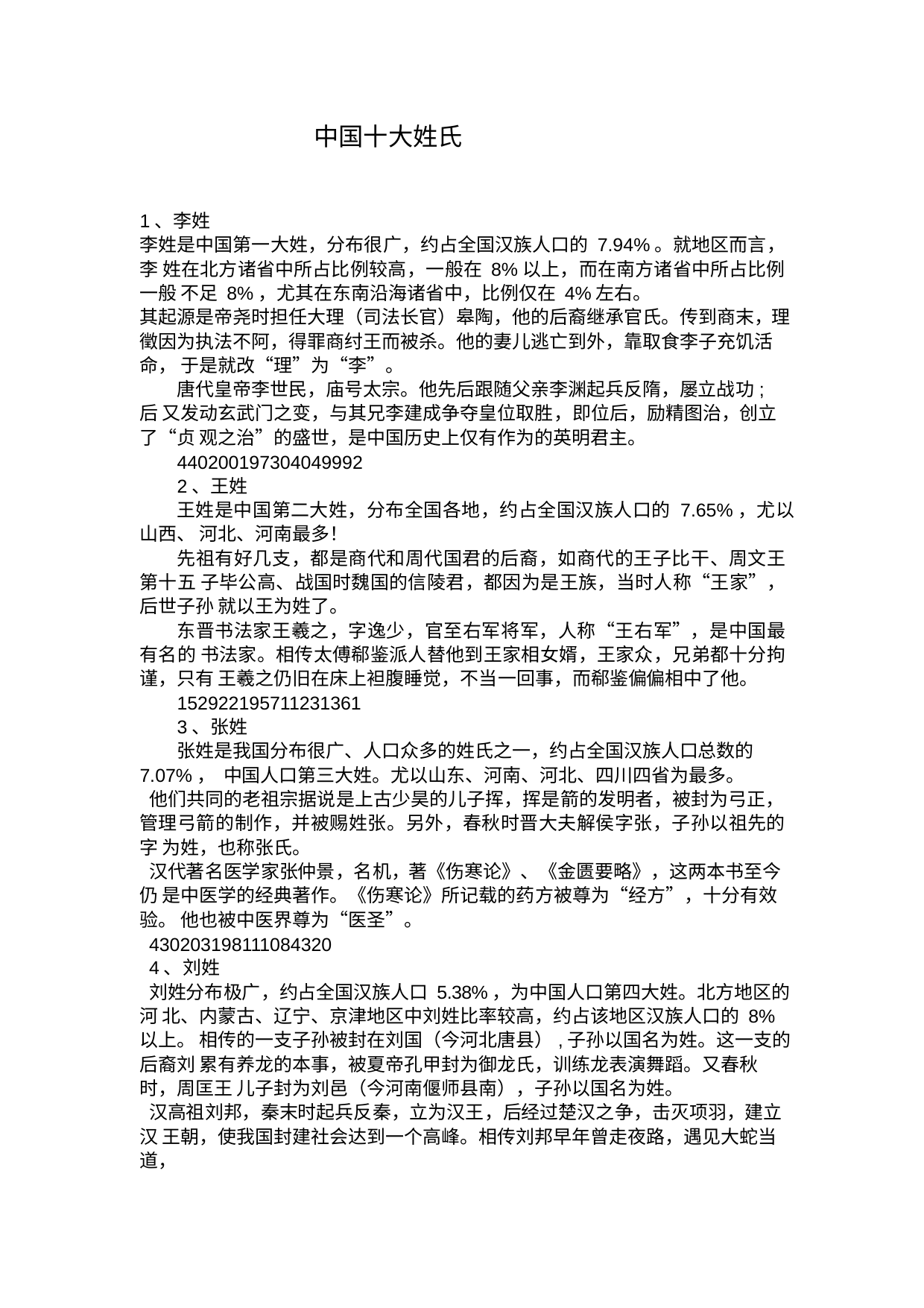

中国十大姓氏
1、李姓
李姓是中国第一大姓，分布很广，约占全国汉族人口的 7.94%。就地区而言，李 姓在北方诸省中所占比例较高，一般在 8%以上，而在南方诸省中所占比例一般 不足 8%，尤其在东南沿海诸省中，比例仅在 4%左右。
其起源是帝尧时担任大理（司法长官）皋陶，他的后裔继承官氏。传到商末，理 徵因为执法不阿，得罪商纣王而被杀。他的妻儿逃亡到外，靠取食李子充饥活命， 于是就改“理”为“李”。
唐代皇帝李世民，庙号太宗。他先后跟随父亲李渊起兵反隋，屡立战功;后 又发动玄武门之变，与其兄李建成争夺皇位取胜，即位后，励精图治，创立了“贞 观之治”的盛世，是中国历史上仅有作为的英明君主。
440200197304049992
2、王姓
王姓是中国第二大姓，分布全国各地，约占全国汉族人口的 7.65%，尤以山西、 河北、河南最多！
先祖有好几支，都是商代和周代国君的后裔，如商代的王子比干、周文王第十五 子毕公高、战国时魏国的信陵君，都因为是王族，当时人称“王家”，后世子孙 就以王为姓了。
东晋书法家王羲之，字逸少，官至右军将军，人称“王右军”，是中国最有名的 书法家。相传太傅郗鉴派人替他到王家相女婿，王家众，兄弟都十分拘谨，只有 王羲之仍旧在床上袒腹睡觉，不当一回事，而郗鉴偏偏相中了他。
152922195711231361
3、张姓
张姓是我国分布很广、人口众多的姓氏之一，约占全国汉族人口总数的 7.07%，  中国人口第三大姓。尤以山东、河南、河北、四川四省为最多。
他们共同的老祖宗据说是上古少昊的儿子挥，挥是箭的发明者，被封为弓正， 管理弓箭的制作，并被赐姓张。另外，春秋时晋大夫解侯字张，子孙以祖先的字 为姓，也称张氏。
汉代著名医学家张仲景，名机，著《伤寒论》、《金匮要略》，这两本书至今仍 是中医学的经典著作。《伤寒论》所记载的药方被尊为“经方”，十分有效验。 他也被中医界尊为“医圣”。
430203198111084320
4、刘姓
刘姓分布极广，约占全国汉族人口 5.38%，为中国人口第四大姓。北方地区的河 北、内蒙古、辽宁、京津地区中刘姓比率较高，约占该地区汉族人口的 8%以上。 相传的一支子孙被封在刘国（今河北唐县）,子孙以国名为姓。这一支的后裔刘 累有养龙的本事，被夏帝孔甲封为御龙氏，训练龙表演舞蹈。又春秋时，周匡王 儿子封为刘邑（今河南偃师县南），子孙以国名为姓。
汉高祖刘邦，秦末时起兵反秦，立为汉王，后经过楚汉之争，击灭项羽，建立汉 王朝，使我国封建社会达到一个高峰。相传刘邦早年曾走夜路，遇见大蛇当道，